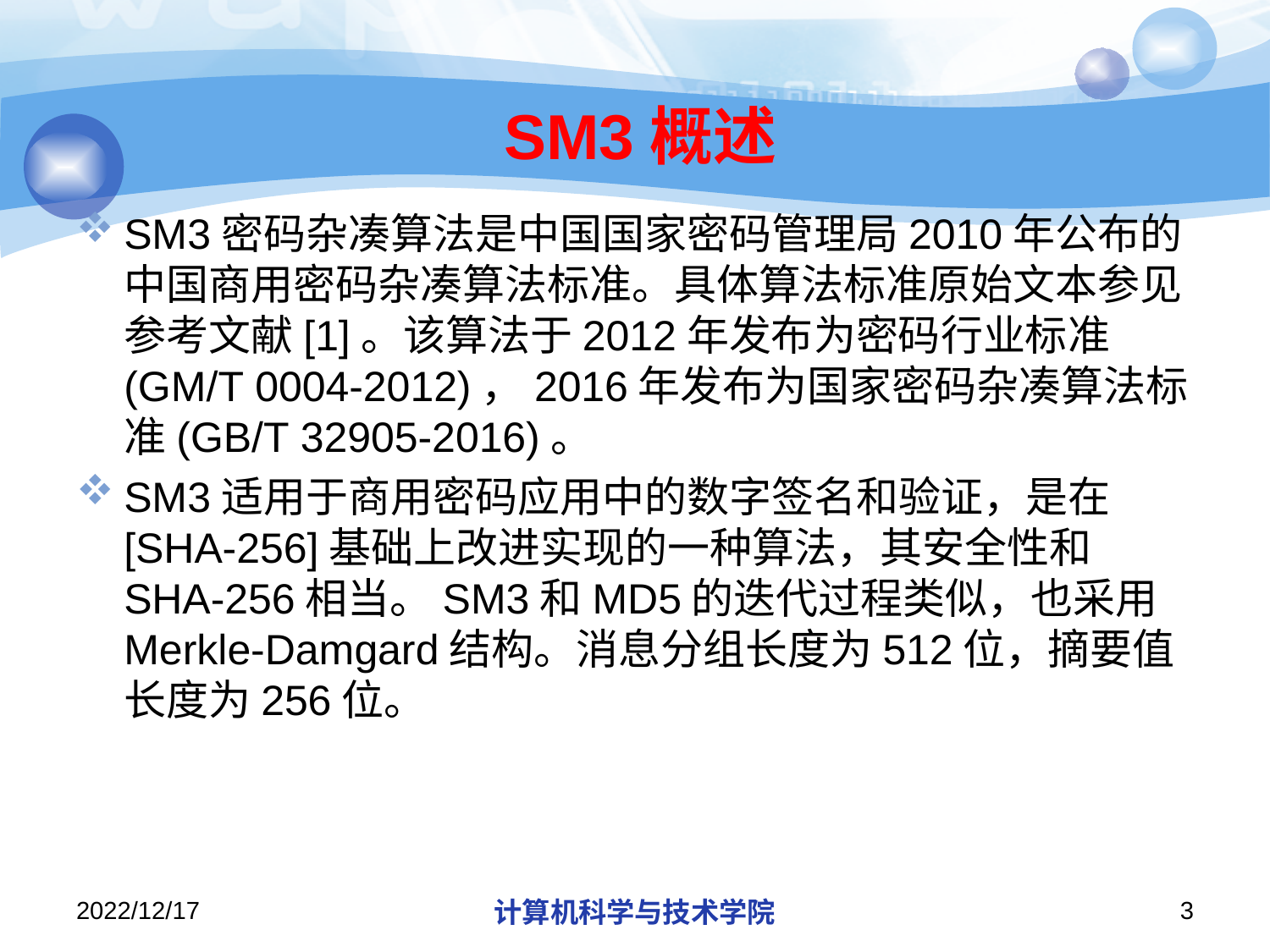

# SM3概述
SM3密码杂凑算法是中国国家密码管理局2010年公布的中国商用密码杂凑算法标准。具体算法标准原始文本参见参考文献[1]。该算法于2012年发布为密码行业标准(GM/T 0004-2012)，2016年发布为国家密码杂凑算法标准(GB/T 32905-2016)。
SM3适用于商用密码应用中的数字签名和验证，是在[SHA-256]基础上改进实现的一种算法，其安全性和SHA-256相当。SM3和MD5的迭代过程类似，也采用Merkle-Damgard结构。消息分组长度为512位，摘要值长度为256位。
2022/12/17
计算机科学与技术学院
3